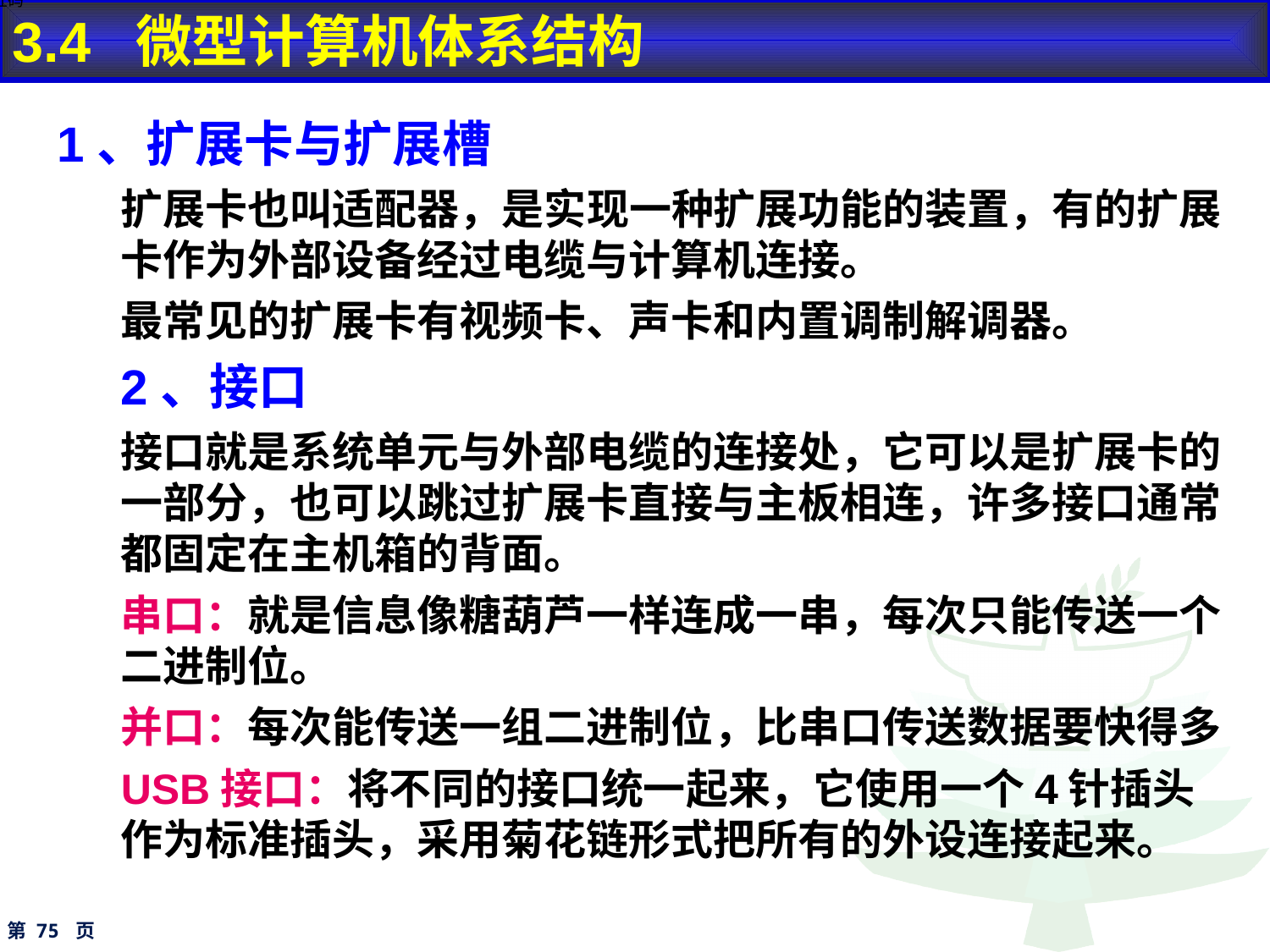

3.4  微型计算机体系结构

地址码
1、扩展卡与扩展槽
扩展卡也叫适配器，是实现一种扩展功能的装置，有的扩展卡作为外部设备经过电缆与计算机连接。
最常见的扩展卡有视频卡、声卡和内置调制解调器。
2、接口
接口就是系统单元与外部电缆的连接处，它可以是扩展卡的一部分，也可以跳过扩展卡直接与主板相连，许多接口通常都固定在主机箱的背面。
串口：就是信息像糖葫芦一样连成一串，每次只能传送一个二进制位。
并口：每次能传送一组二进制位，比串口传送数据要快得多
USB接口：将不同的接口统一起来，它使用一个4针插头作为标准插头，采用菊花链形式把所有的外设连接起来。